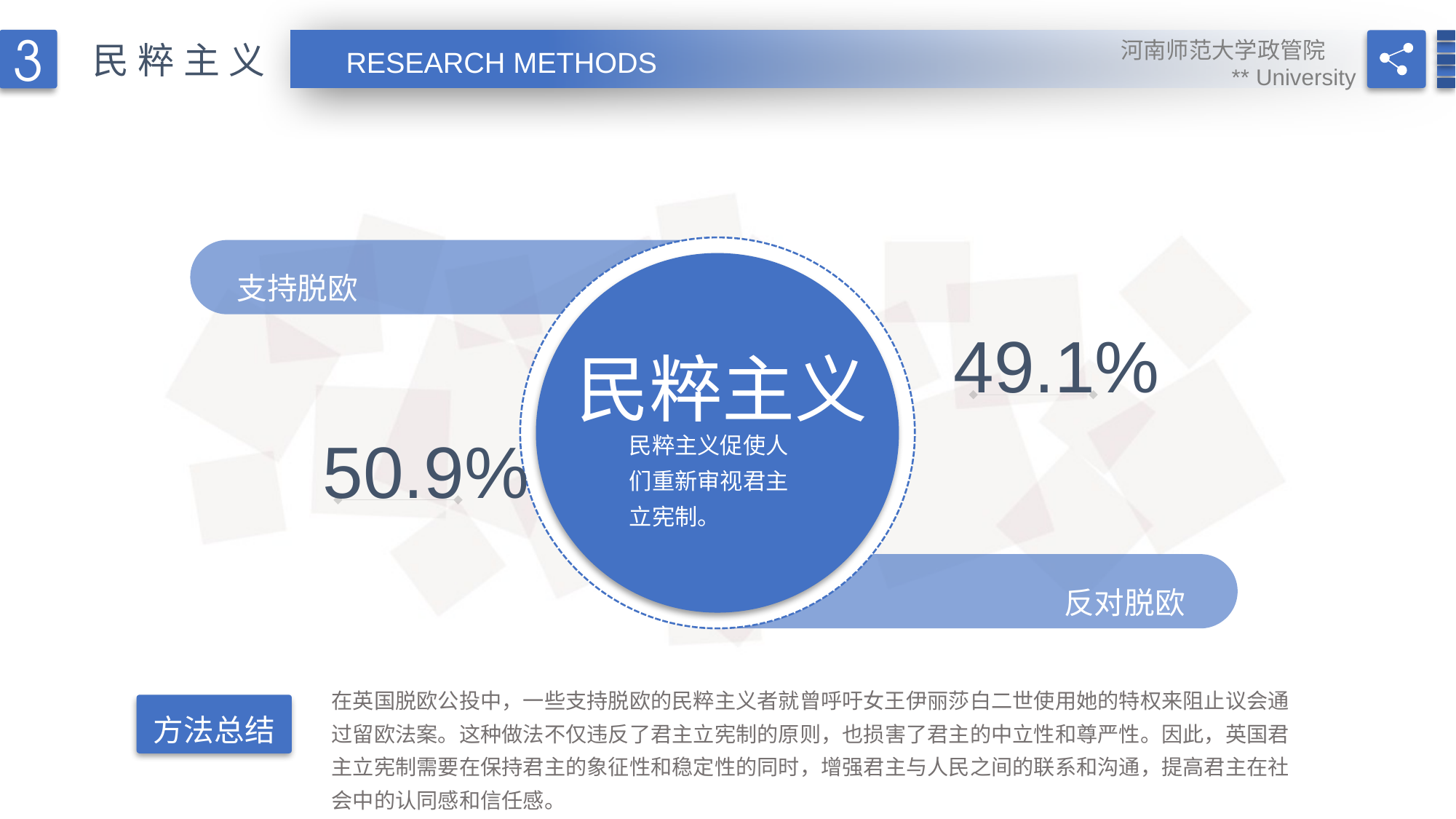

3
河南师范大学政管院
** University

民粹主义
RESEARCH METHODS

支持脱欧

49.1%
民粹主义

50.9%

民粹主义促使人们重新审视君主立宪制。
反对脱欧
在英国脱欧公投中，一些支持脱欧的民粹主义者就曾呼吁女王伊丽莎白二世使用她的特权来阻止议会通过留欧法案。这种做法不仅违反了君主立宪制的原则，也损害了君主的中立性和尊严性。因此，英国君主立宪制需要在保持君主的象征性和稳定性的同时，增强君主与人民之间的联系和沟通，提高君主在社会中的认同感和信任感。
方法总结